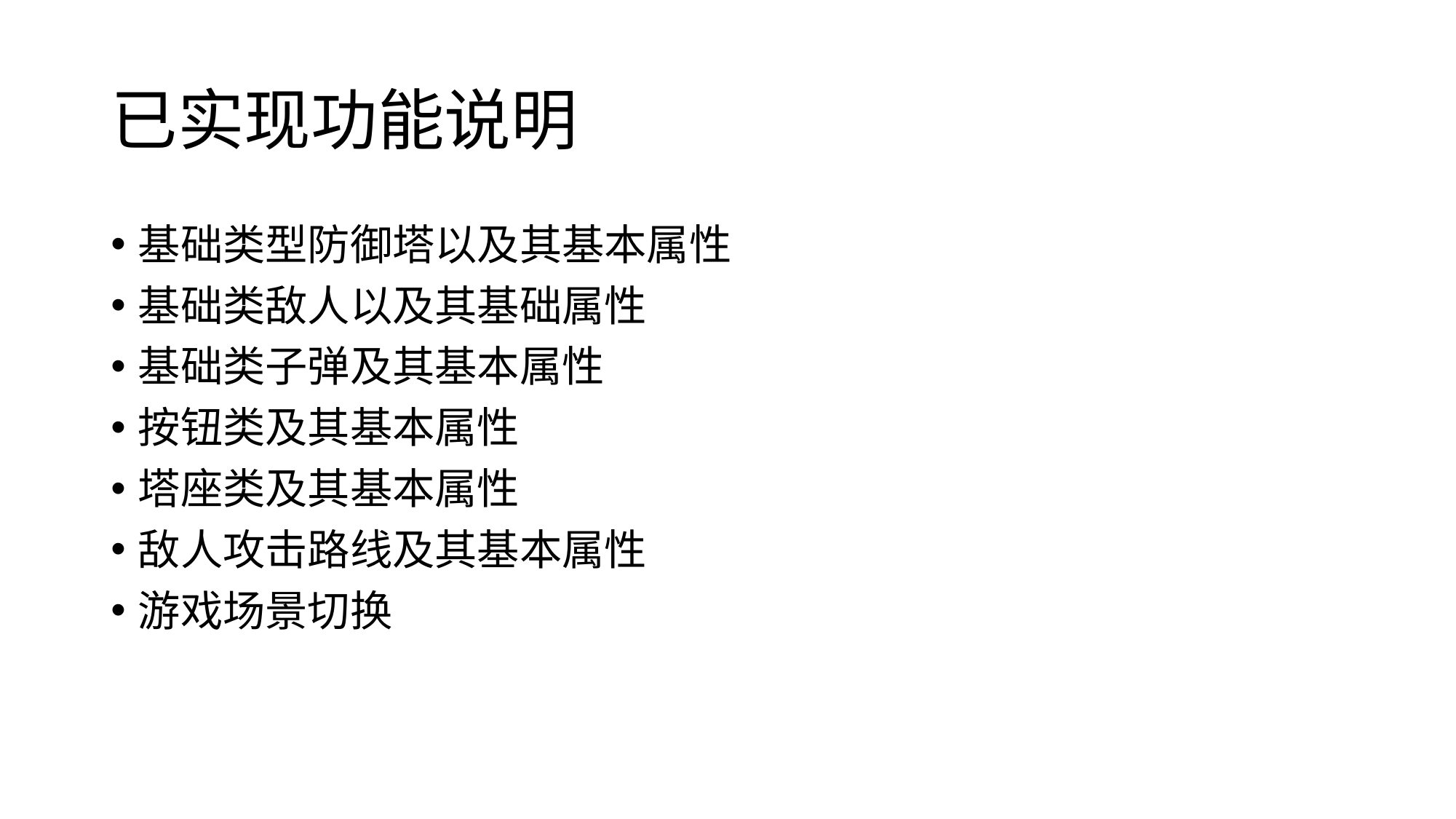

# 已实现功能说明
基础类型防御塔以及其基本属性
基础类敌人以及其基础属性
基础类子弹及其基本属性
按钮类及其基本属性
塔座类及其基本属性
敌人攻击路线及其基本属性
游戏场景切换